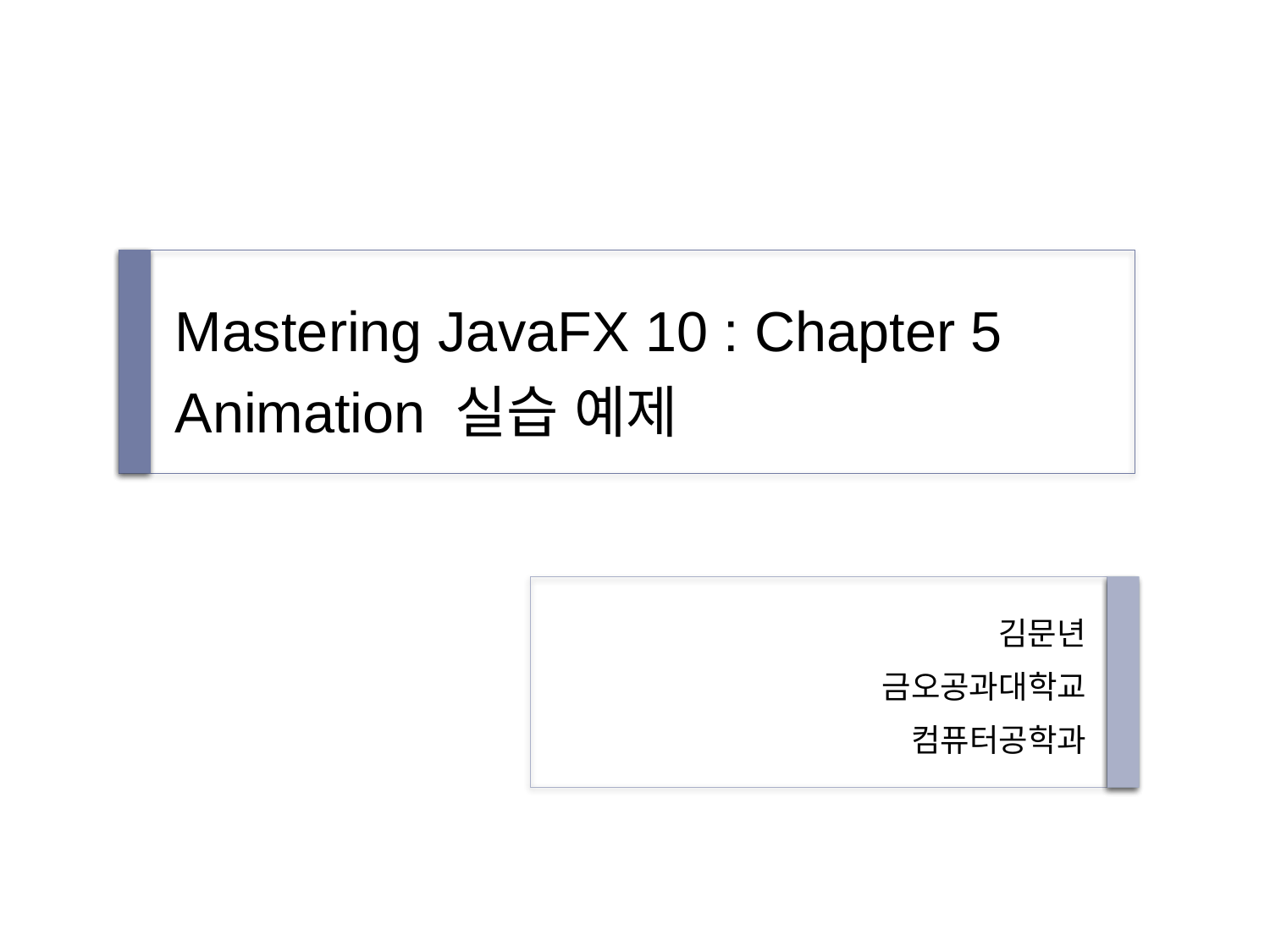

# Mastering JavaFX 10 : Chapter 5 Animation 실습 예제
김문년
금오공과대학교
컴퓨터공학과